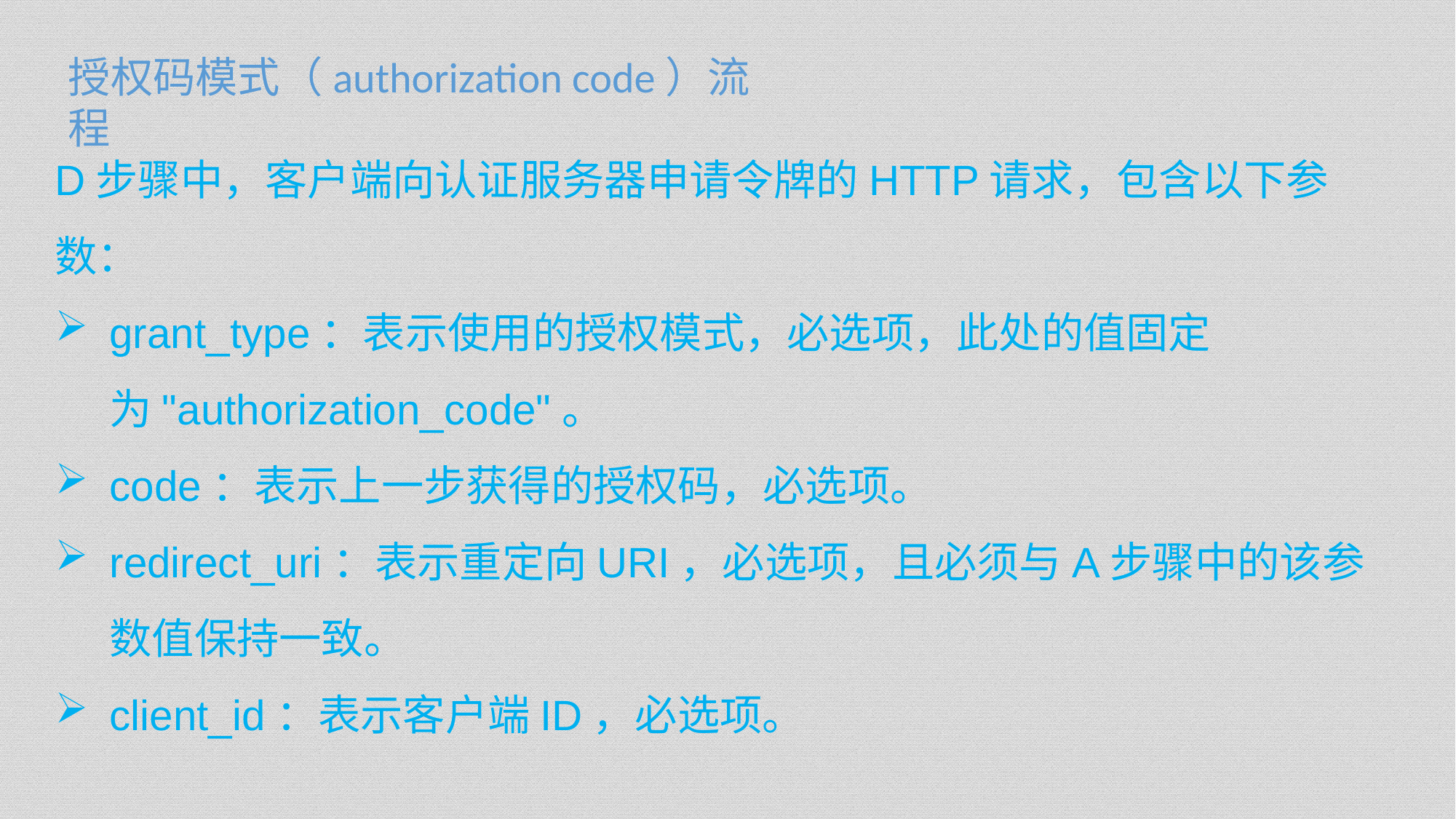

授权码模式（authorization code）流程
D步骤中，客户端向认证服务器申请令牌的HTTP请求，包含以下参数：
grant_type：表示使用的授权模式，必选项，此处的值固定为"authorization_code"。
code：表示上一步获得的授权码，必选项。
redirect_uri：表示重定向URI，必选项，且必须与A步骤中的该参数值保持一致。
client_id：表示客户端ID，必选项。